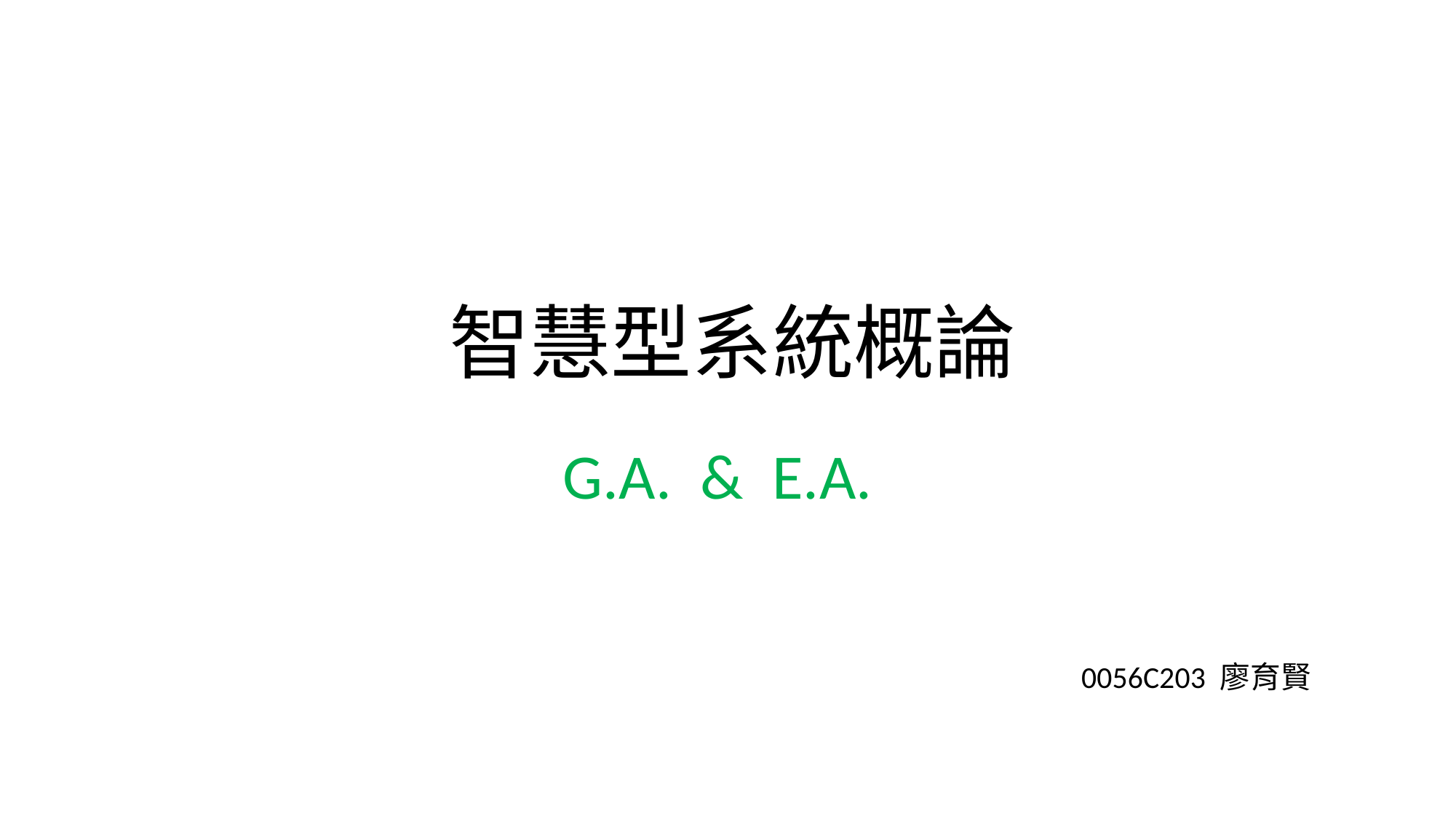

# 智慧型系統概論
G.A.  &  E.A.
0056C203 廖育賢